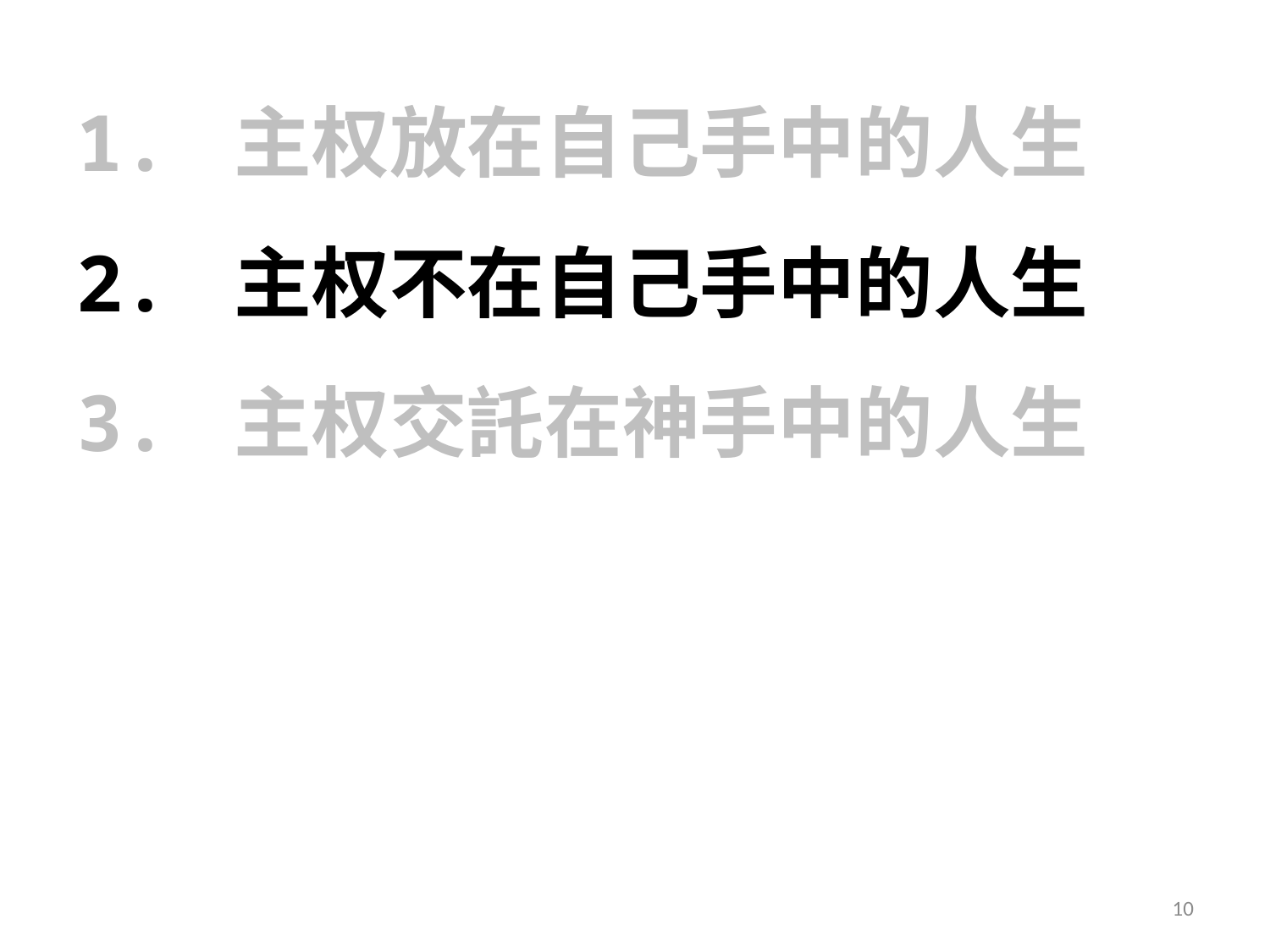

# 1. 主权放在自己手中的人生 2. 主权不在自己手中的人生 3. 主权交託在神手中的人生
10